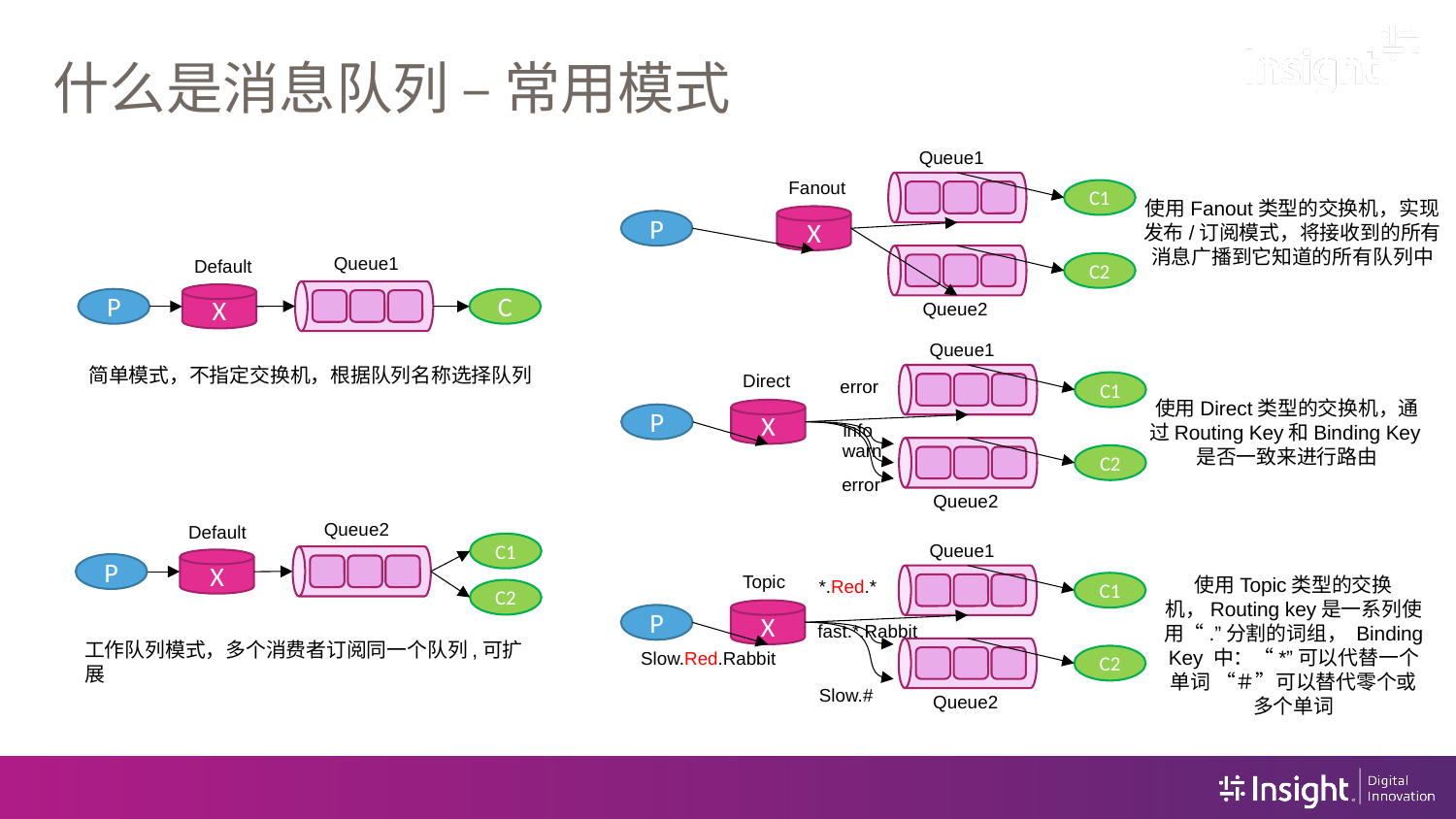

# 什么是消息队列 – 常用模式
Queue1
Fanout

C1
X
P

C2
Queue2
使用Fanout类型的交换机，实现发布/订阅模式，将接收到的所有消息广播到它知道的所有队列中
Queue1

X
P
C
Default
Queue1
Direct

error
C1
X
P
info
warn

C2
error
Queue2
简单模式，不指定交换机，根据队列名称选择队列
使用Direct类型的交换机，通过Routing Key和Binding Key是否一致来进行路由
Queue2
C1

X
P
C2
Default
Queue1
Topic

*.Red.*
C1
X
P
fast.*.Rabbit

C2
Slow.#
Queue2
使用Topic类型的交换机，Routing key是一系列使用“.”分割的词组， Binding Key 中：“*”可以代替一个单词 “＃”可以替代零个或多个单词
工作队列模式，多个消费者订阅同一个队列,可扩展
Slow.Red.Rabbit